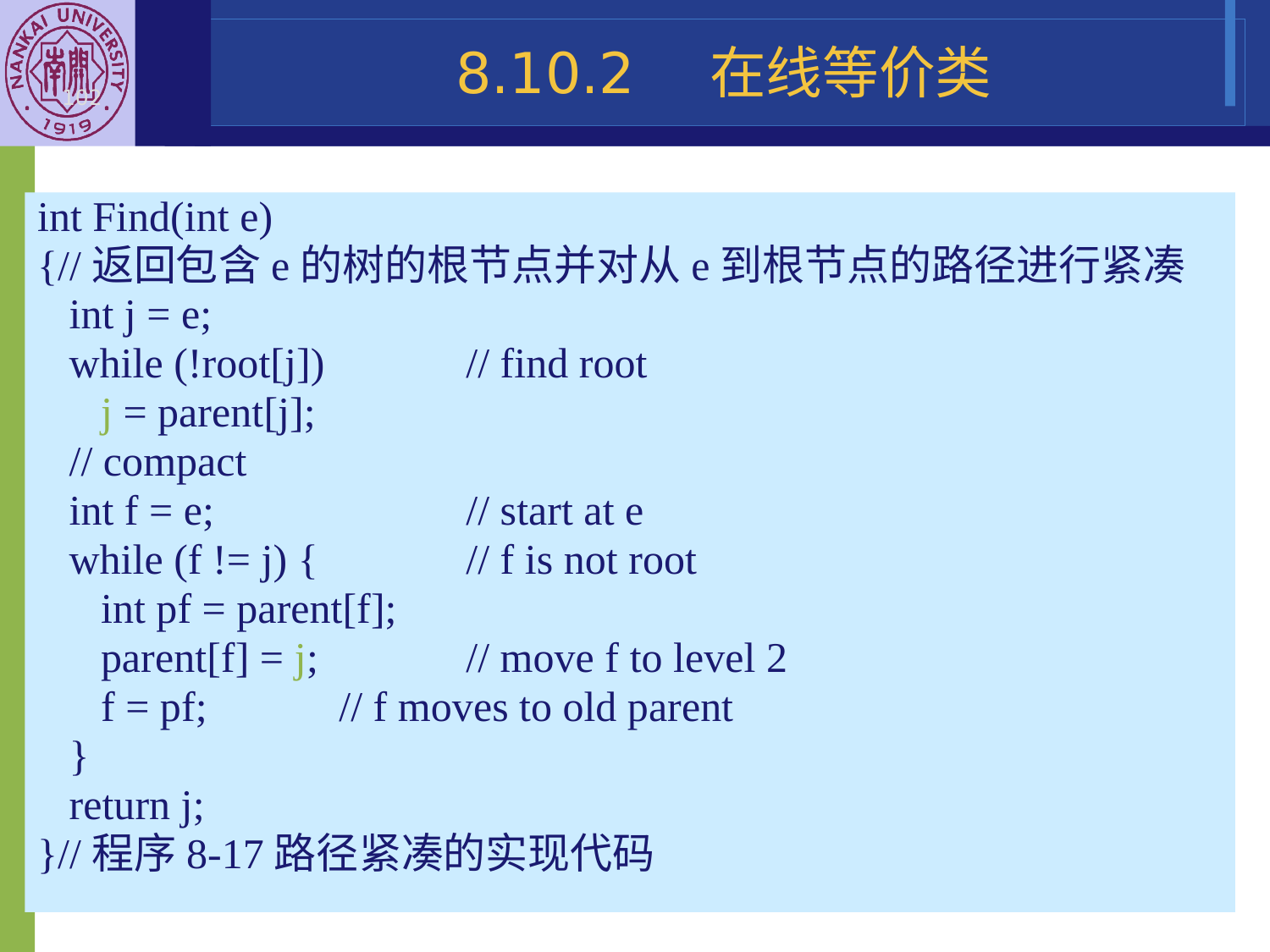

8.10.2	在线等价类
102

int Find(int e)
{//返回包含e的树的根节点并对从e到根节点的路径进行紧凑
   int j = e;
   while (!root[j])  	// find root
      j = parent[j];
   // compact
   int f = e;   		// start at e
   while (f != j) { 		// f is not root
      int pf = parent[f];
      parent[f] = j;  	// move f to level 2
      f = pf;         	// f moves to old parent
   }
   return j;
}//程序8-17路径紧凑的实现代码
102